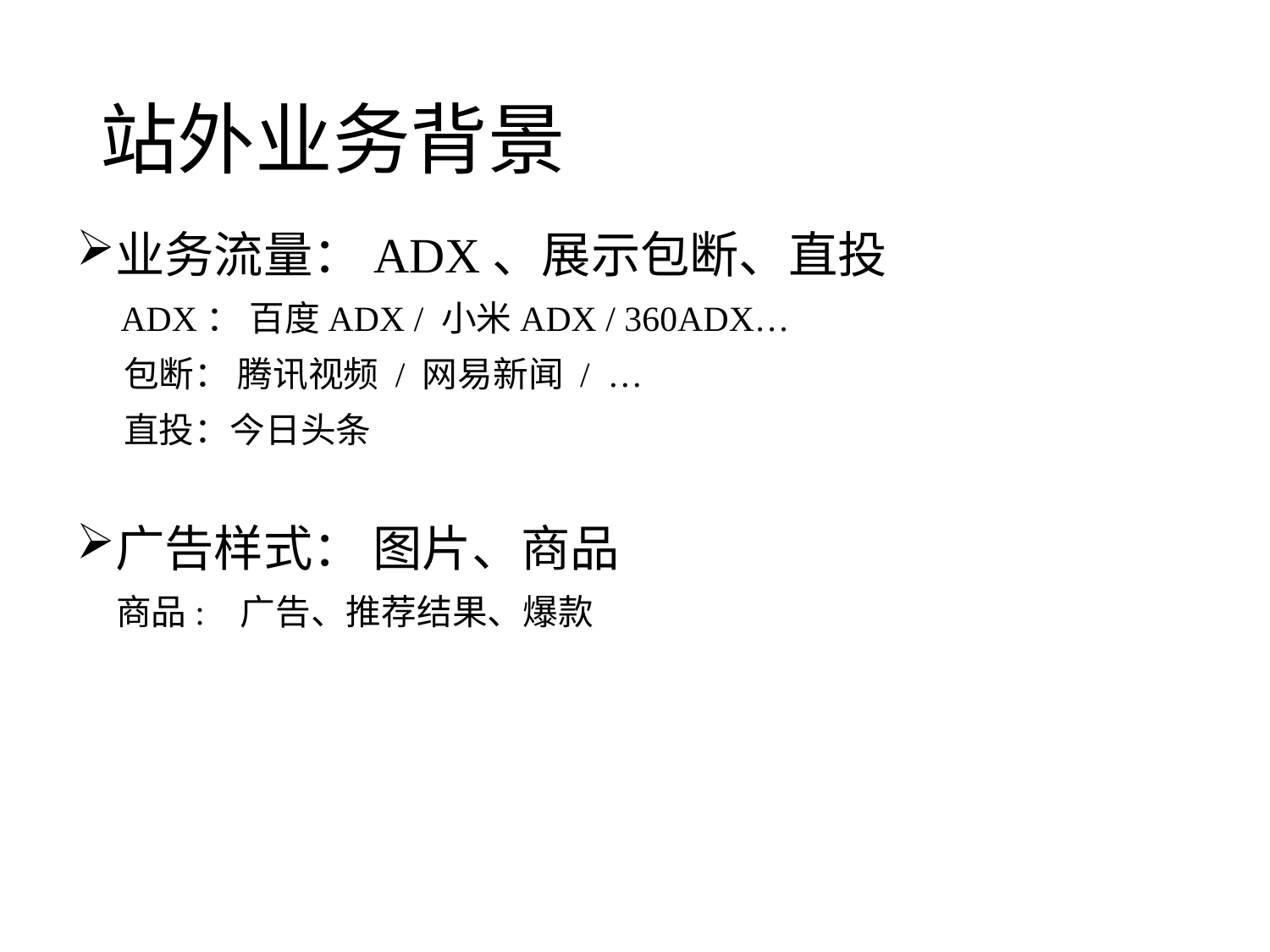

# 站外业务背景
业务流量：ADX、展示包断、直投
     ADX： 百度ADX / 小米ADX / 360ADX…
     包断： 腾讯视频 / 网易新闻 /  …
     直投：今日头条

广告样式： 图片、商品
    商品:   广告、推荐结果、爆款